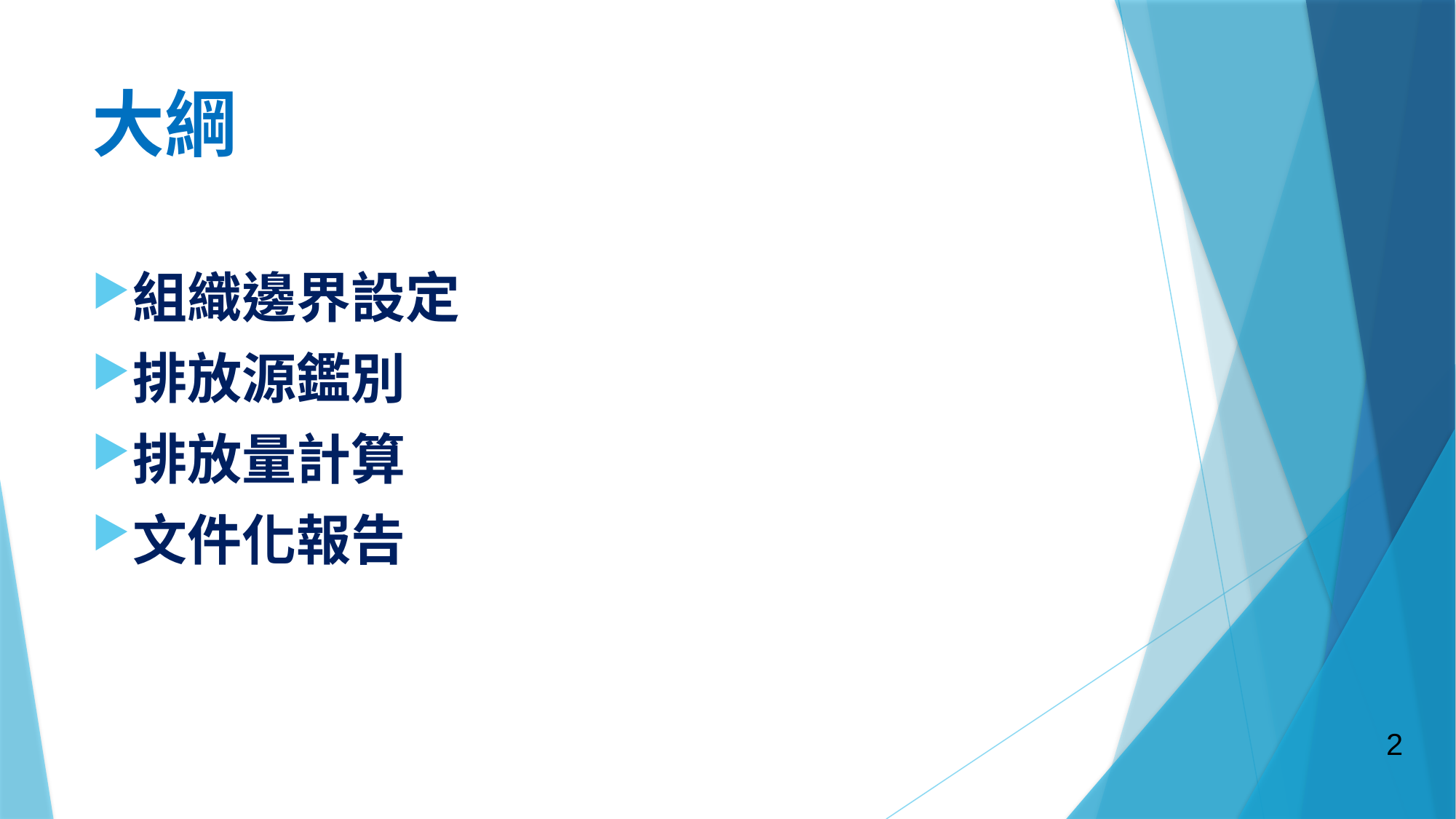

# 大綱
組織邊界設定
排放源鑑別
排放量計算
文件化報告
2